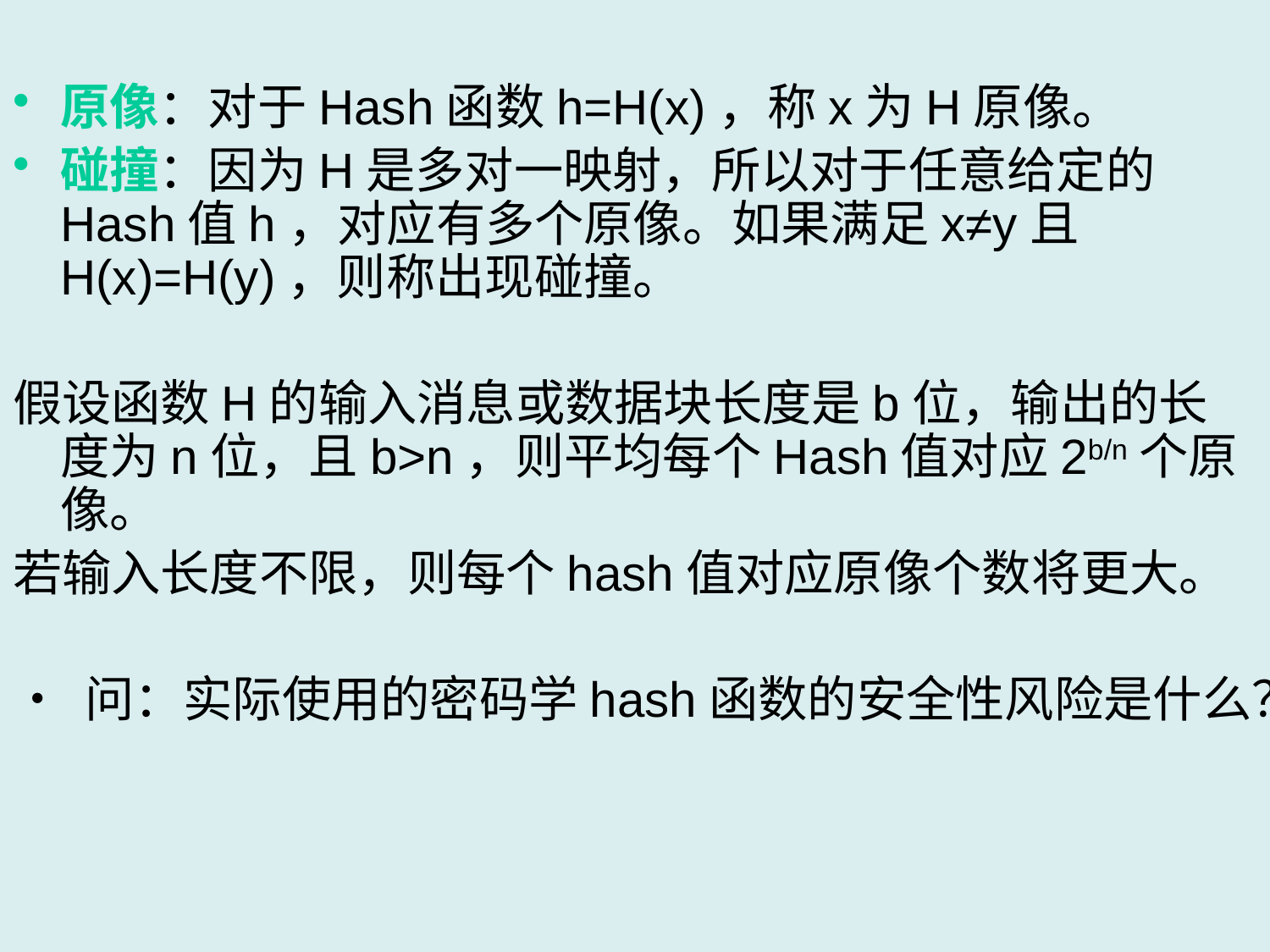

原像：对于Hash函数h=H(x)，称x为H原像。
碰撞：因为H是多对一映射，所以对于任意给定的Hash值h，对应有多个原像。如果满足x≠y且H(x)=H(y)，则称出现碰撞。

假设函数H的输入消息或数据块长度是b位，输出的长度为n位，且b>n，则平均每个Hash值对应2b/n个原像。
若输入长度不限，则每个hash值对应原像个数将更大。

• 问：实际使用的密码学hash函数的安全性风险是什么？